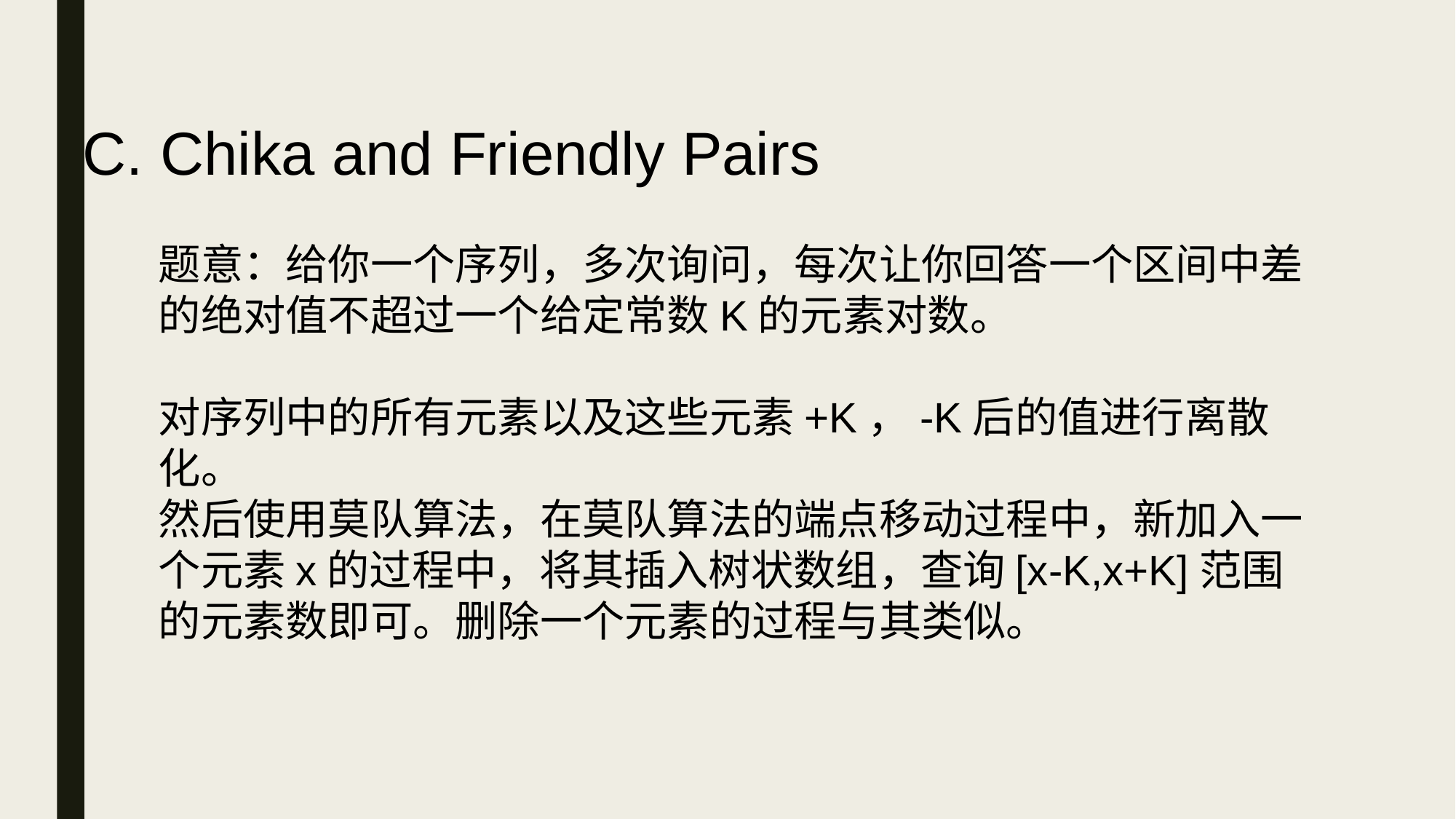

C. Chika and Friendly Pairs
题意：给你一个序列，多次询问，每次让你回答一个区间中差的绝对值不超过一个给定常数K的元素对数。

对序列中的所有元素以及这些元素+K，-K后的值进行离散化。
然后使用莫队算法，在莫队算法的端点移动过程中，新加入一个元素x的过程中，将其插入树状数组，查询[x-K,x+K]范围的元素数即可。删除一个元素的过程与其类似。